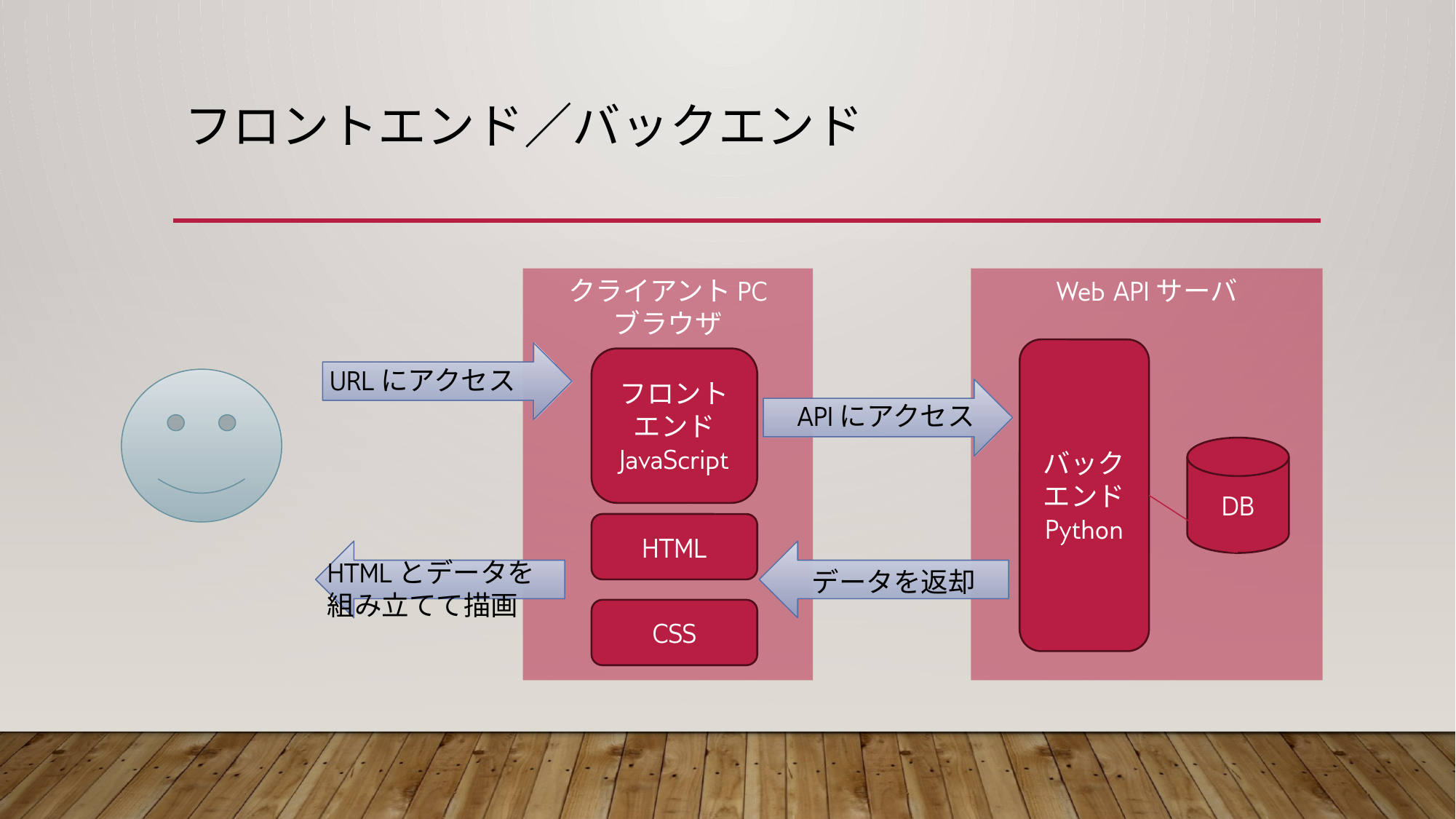

# フロントエンド／バックエンド
クライアントPC
ブラウザ
Web APIサーバ
バック
エンド
Python

フロント
エンド
JavaScript
URLにアクセス

APIにアクセス
DB
HTML

HTMLとデータを
組み立てて描画
データを返却
CSS